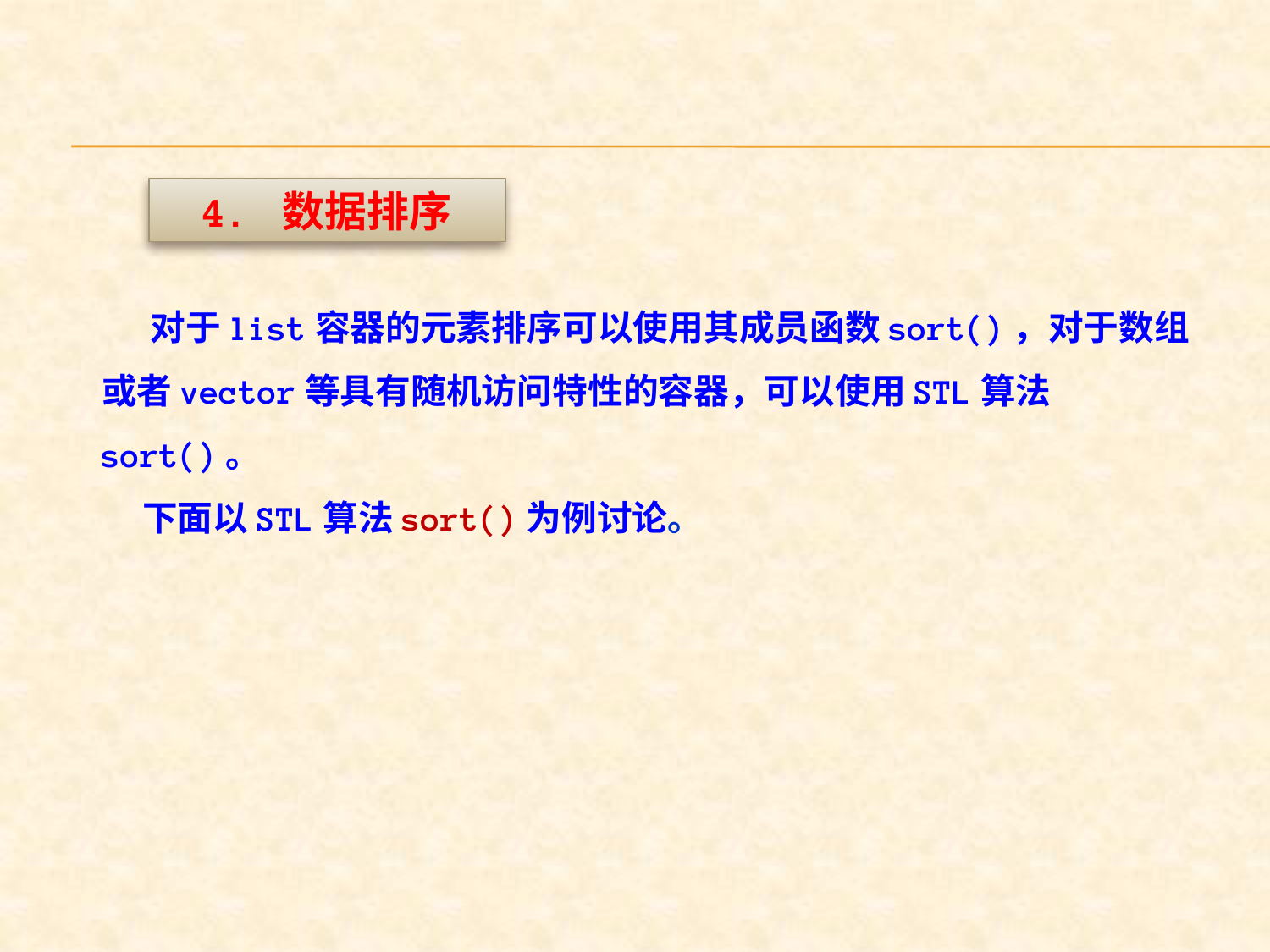

4. 数据排序
     对于list容器的元素排序可以使用其成员函数sort()，对于数组或者vector等具有随机访问特性的容器，可以使用STL算法sort()。
    下面以STL算法sort()为例讨论。